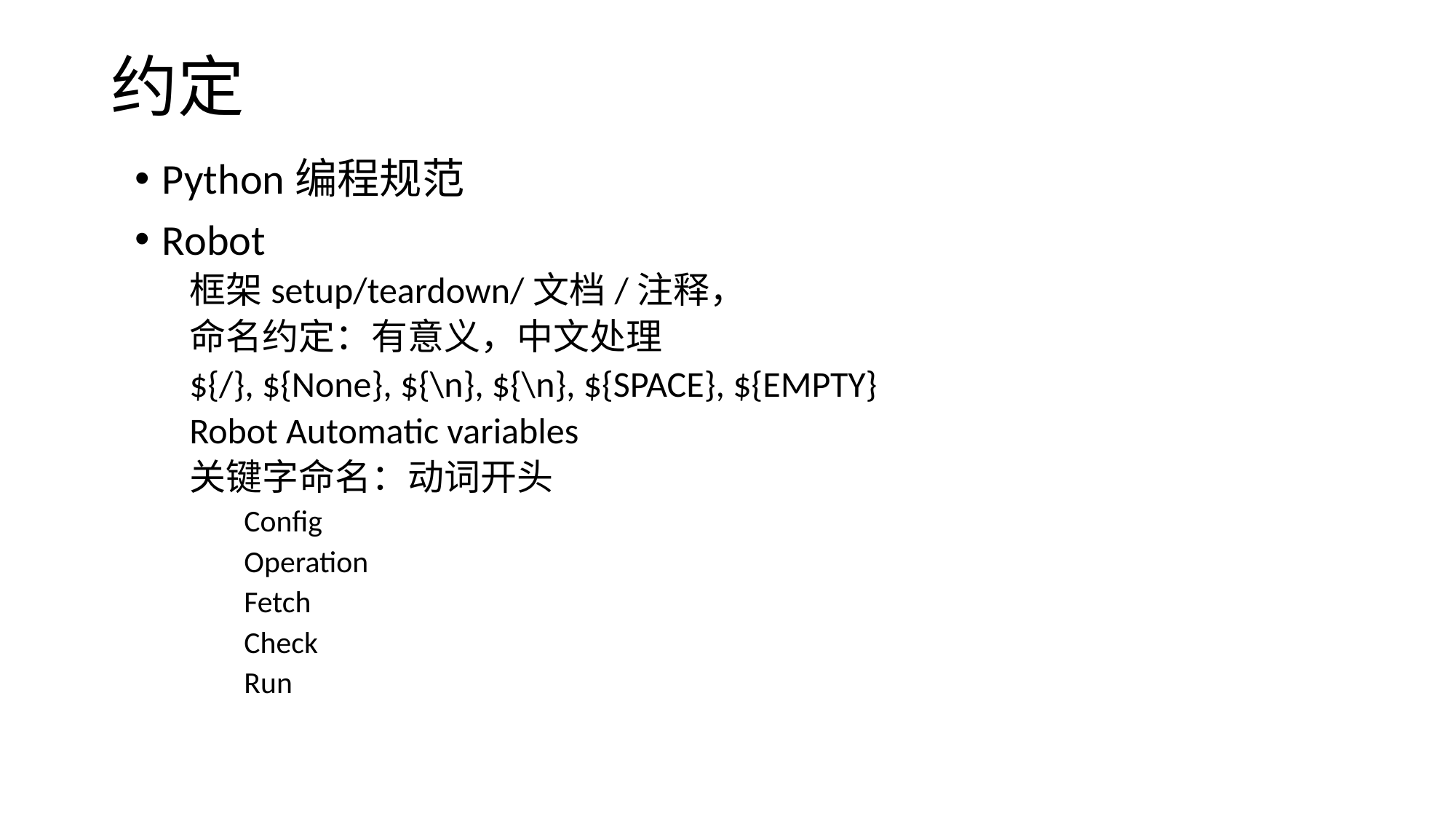

# 约定
Python编程规范
Robot
框架setup/teardown/文档/注释，
命名约定：有意义，中文处理
${/}, ${None}, ${\n}, ${\n}, ${SPACE}, ${EMPTY}
Robot Automatic variables
关键字命名：动词开头
Config
Operation
Fetch
Check
Run